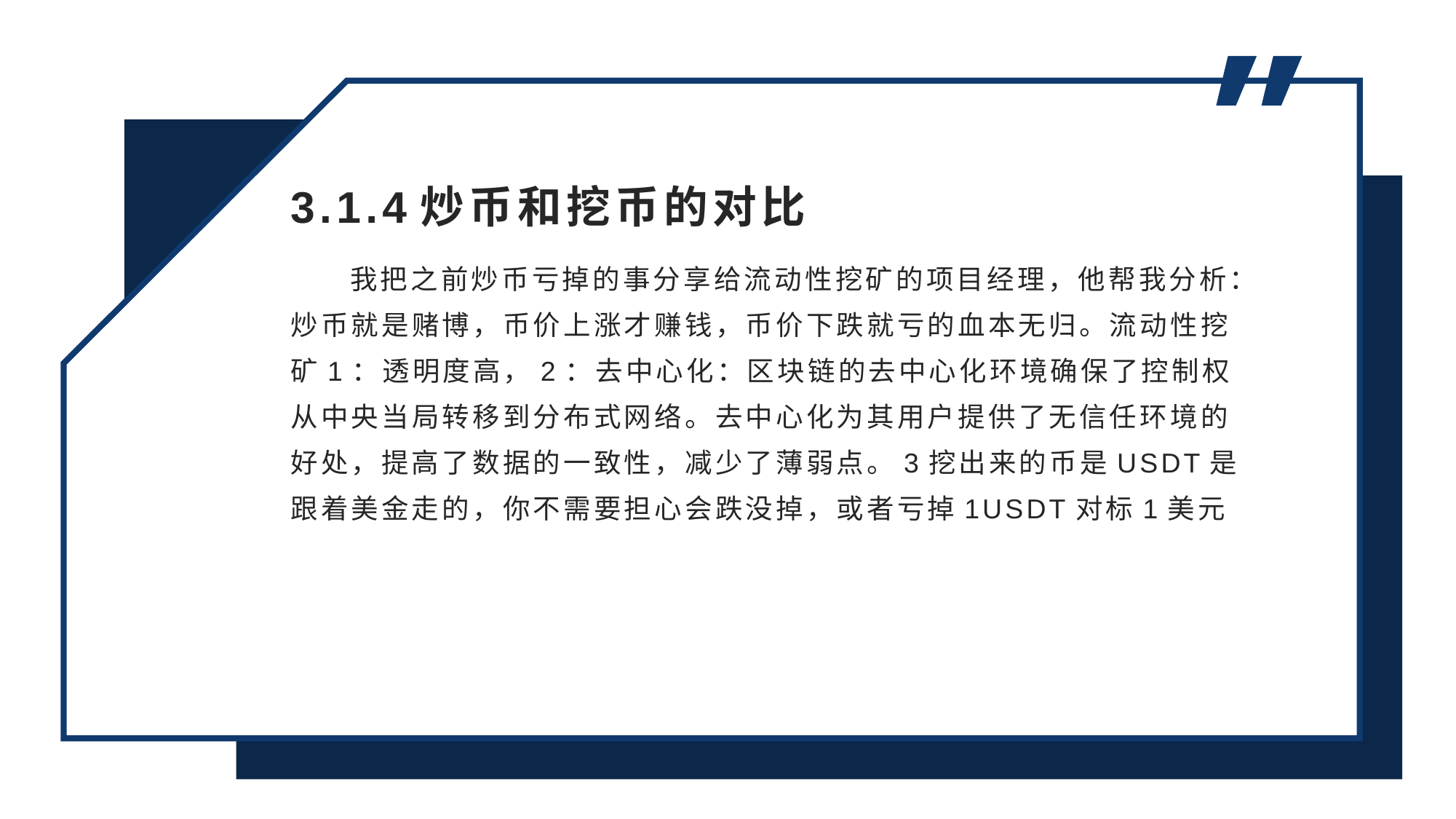

3.1.4炒币和挖币的对比

      我把之前炒币亏掉的事分享给流动性挖矿的项目经理，他帮我分析：炒币就是赌博，币价上涨才赚钱，币价下跌就亏的血本无归。流动性挖矿1：透明度高，2：去中心化：区块链的去中心化环境确保了控制权从中央当局转移到分布式网络。去中心化为其用户提供了无信任环境的好处，提高了数据的一致性，减少了薄弱点。3挖出来的币是USDT是跟着美金走的，你不需要担心会跌没掉，或者亏掉1USDT对标1美元